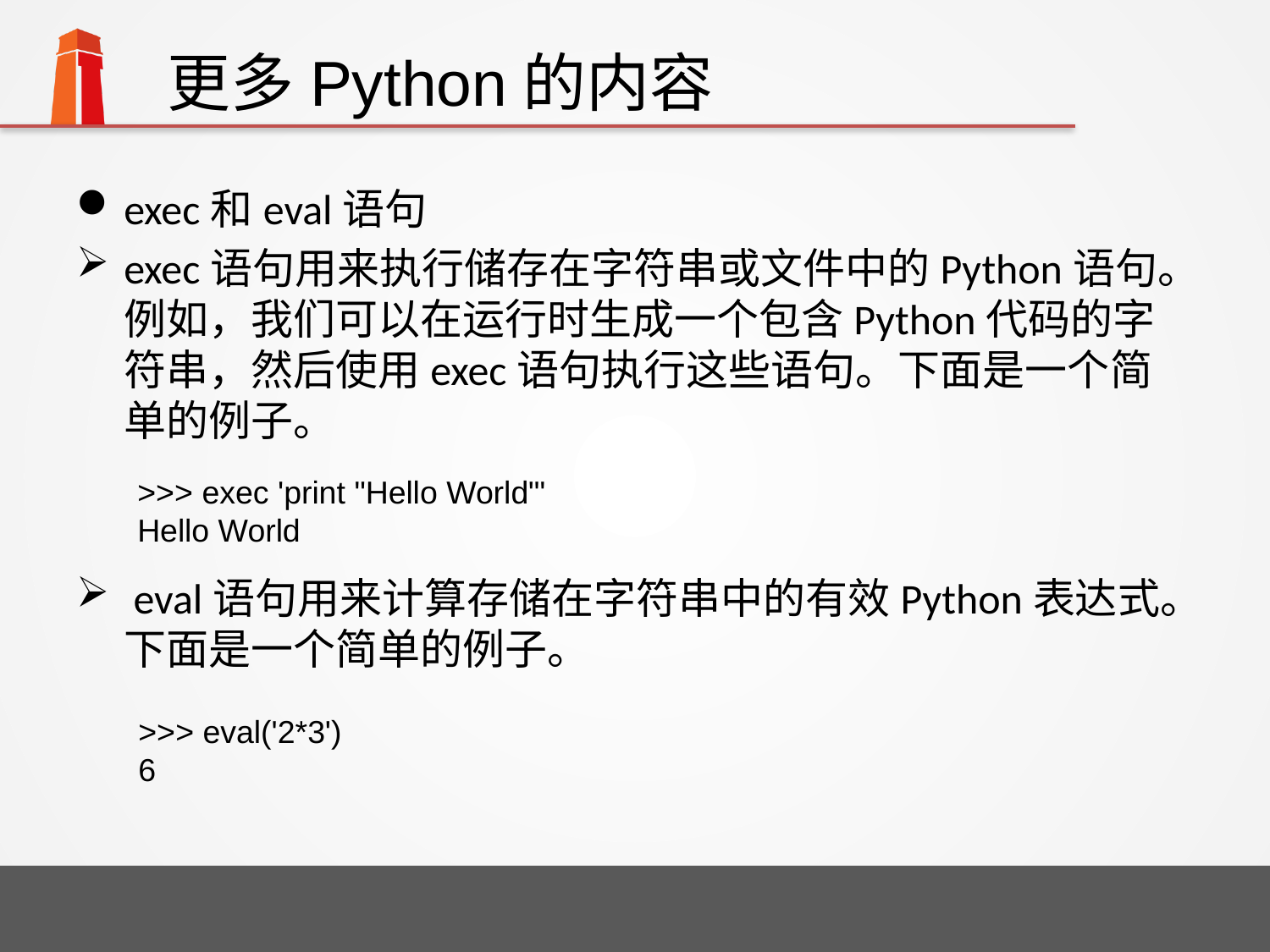

# 更多Python的内容
exec和eval语句
exec语句用来执行储存在字符串或文件中的Python语句。例如，我们可以在运行时生成一个包含Python代码的字符串，然后使用exec语句执行这些语句。下面是一个简单的例子。

 eval语句用来计算存储在字符串中的有效Python表达式。下面是一个简单的例子。
>>> exec 'print "Hello World"'
Hello World
>>> eval('2*3')
6